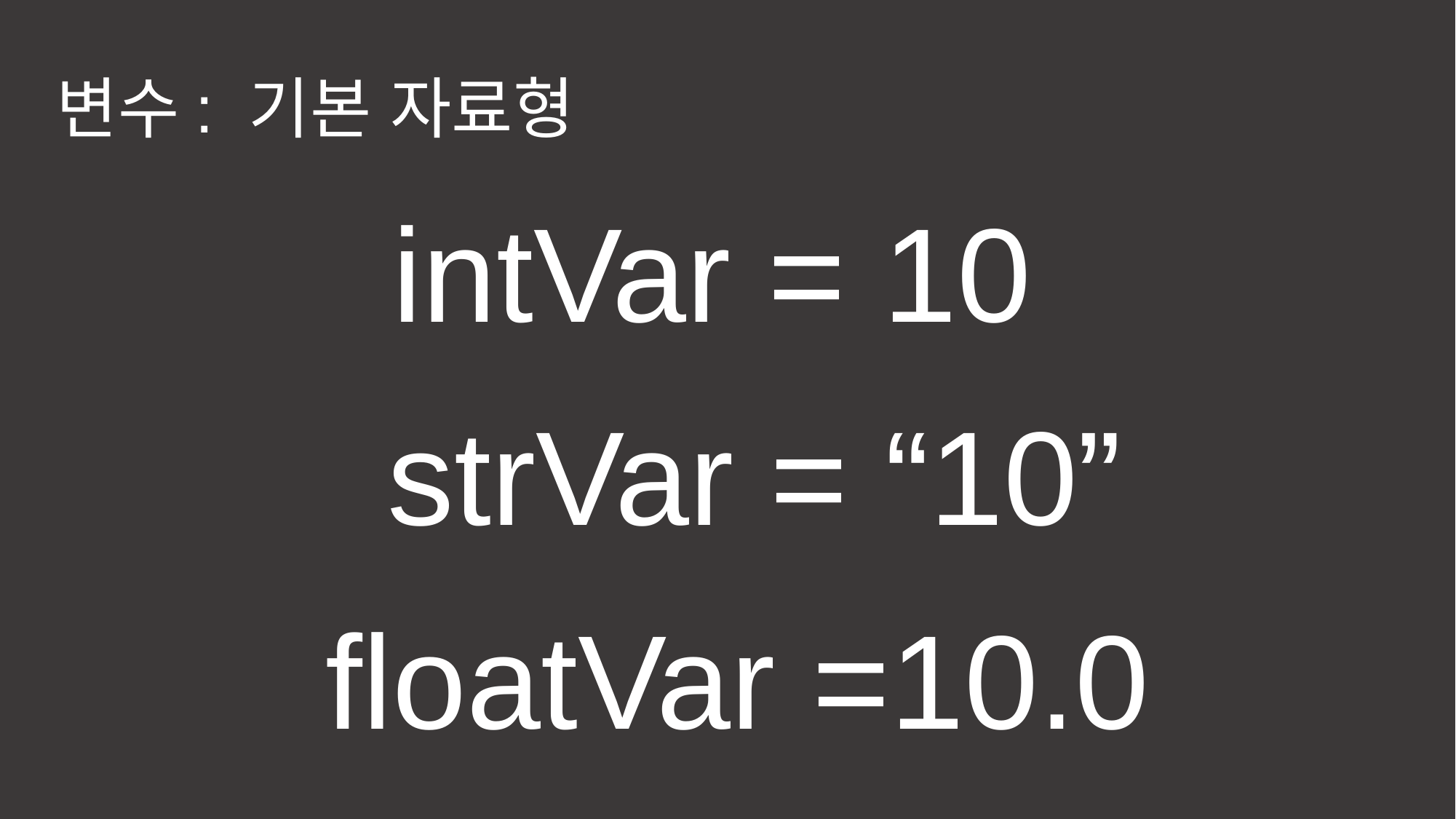

변수: 기본 자료형
intVar = 10
strVar = “10”
floatVar =10.0